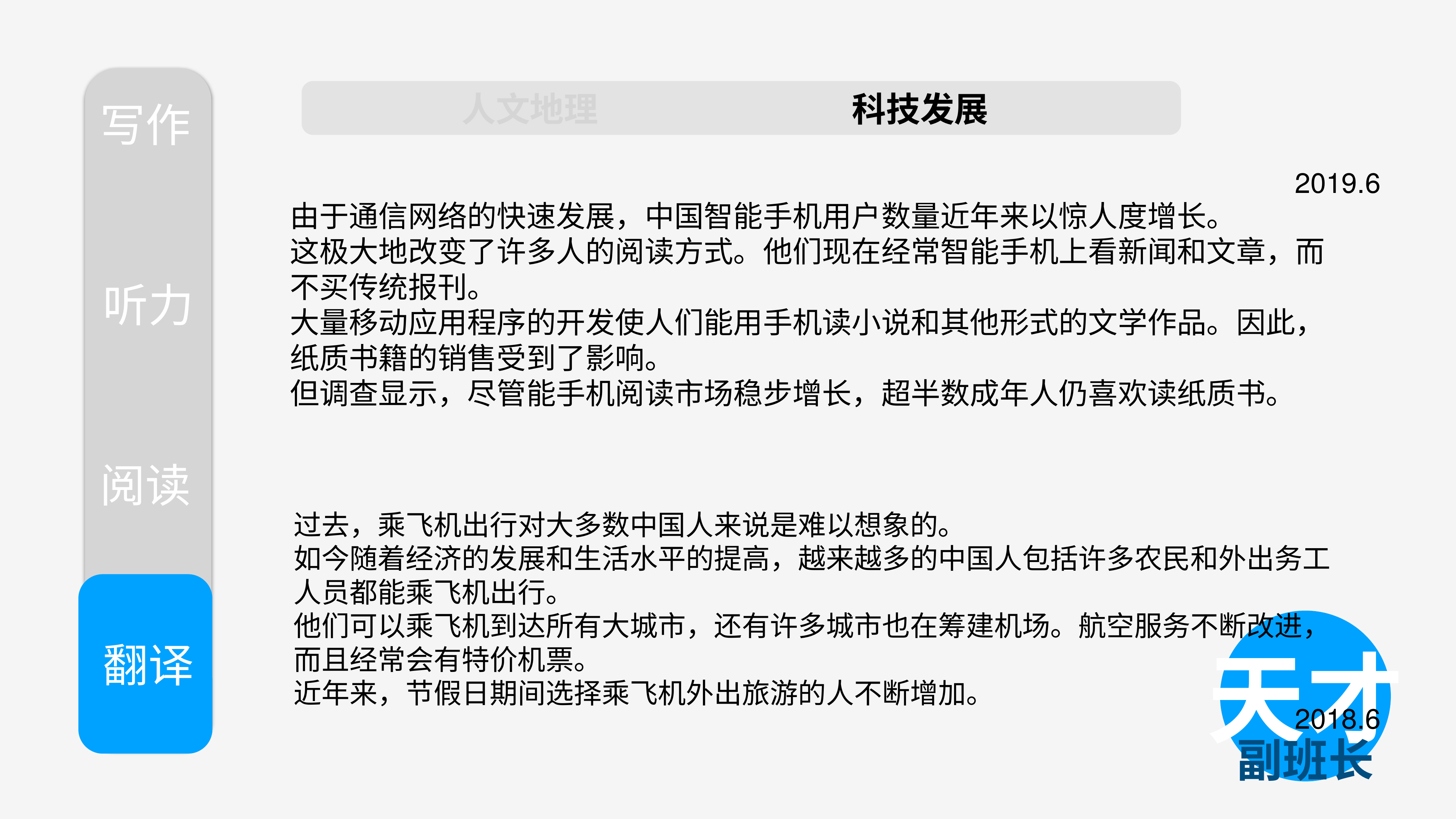

人文地理
科技发展
写作
2019.6
由于通信网络的快速发展，中国智能手机用户数量近年来以惊人度增长。
这极大地改变了许多人的阅读方式。他们现在经常智能手机上看新闻和文章，而不买传统报刊。
大量移动应用程序的开发使人们能用手机读小说和其他形式的文学作品。因此，纸质书籍的销售受到了影响。
但调查显示，尽管能手机阅读市场稳步增长，超半数成年人仍喜欢读纸质书。
听力
阅读

过去，乘飞机出行对大多数中国人来说是难以想象的。
如今随着经济的发展和生活水平的提高，越来越多的中国人包括许多农民和外出务工人员都能乘飞机出行。
他们可以乘飞机到达所有大城市，还有许多城市也在筹建机场。航空服务不断改进，而且经常会有特价机票。
近年来，节假日期间选择乘飞机外出旅游的人不断增加。

翻译
2018.6